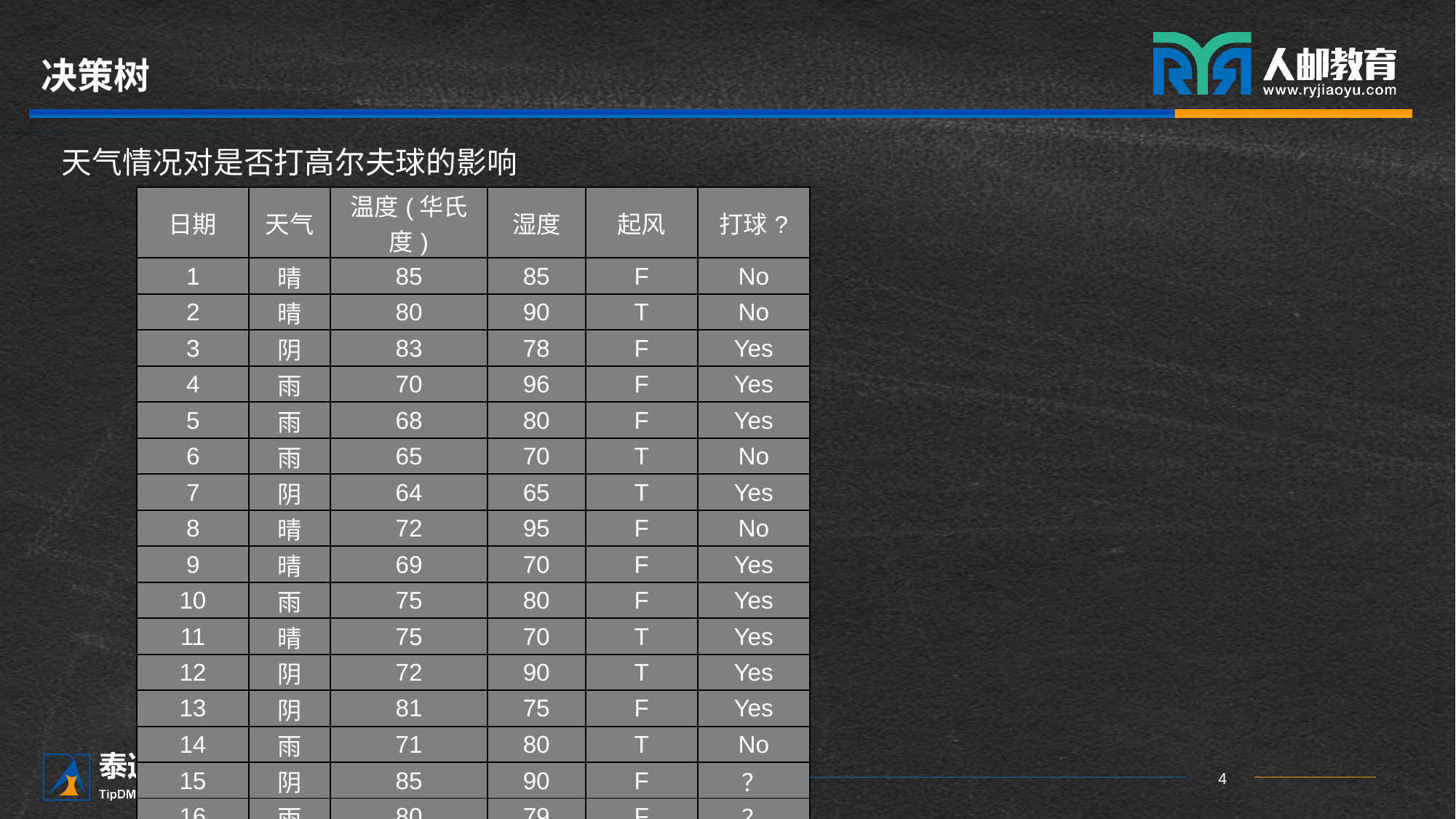

# 决策树
天气情况对是否打高尔夫球的影响
| 日期 | 天气 | 温度(华氏度) | 湿度 | 起风 | 打球? |
| --- | --- | --- | --- | --- | --- |
| 1 | 晴 | 85 | 85 | F | No |
| 2 | 晴 | 80 | 90 | T | No |
| 3 | 阴 | 83 | 78 | F | Yes |
| 4 | 雨 | 70 | 96 | F | Yes |
| 5 | 雨 | 68 | 80 | F | Yes |
| 6 | 雨 | 65 | 70 | T | No |
| 7 | 阴 | 64 | 65 | T | Yes |
| 8 | 晴 | 72 | 95 | F | No |
| 9 | 晴 | 69 | 70 | F | Yes |
| 10 | 雨 | 75 | 80 | F | Yes |
| 11 | 晴 | 75 | 70 | T | Yes |
| 12 | 阴 | 72 | 90 | T | Yes |
| 13 | 阴 | 81 | 75 | F | Yes |
| 14 | 雨 | 71 | 80 | T | No |
| 15 | 阴 | 85 | 90 | F | ？ |
| 16 | 雨 | 80 | 79 | F | ？ |
| 17 | 晴 | 78 | 70 | T | ？ |